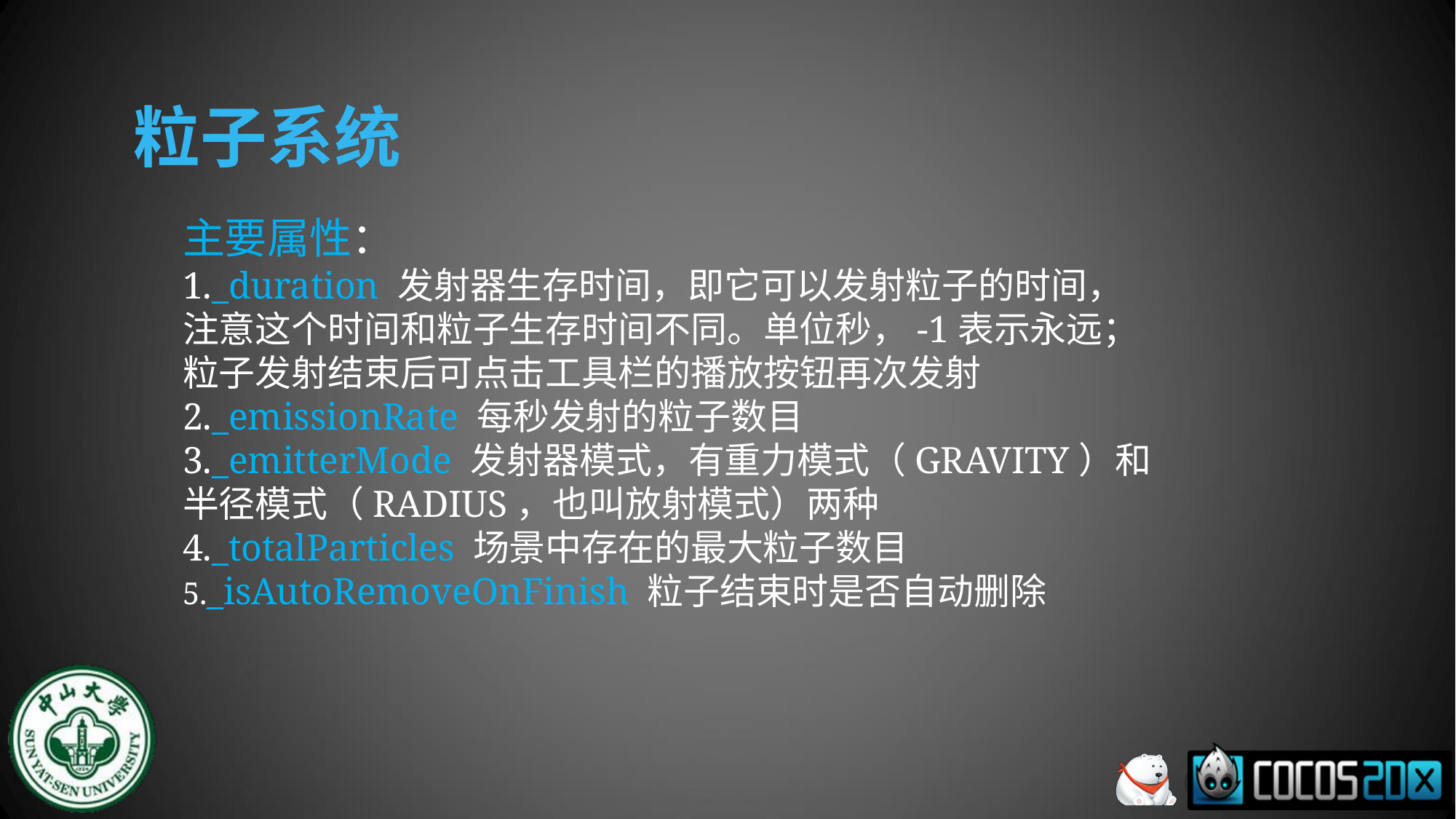

# 粒子系统
主要属性：
1._duration 发射器生存时间，即它可以发射粒子的时间，注意这个时间和粒子生存时间不同。单位秒，-1表示永远；粒子发射结束后可点击工具栏的播放按钮再次发射
2._emissionRate 每秒发射的粒子数目
3._emitterMode 发射器模式，有重力模式（GRAVITY）和半径模式（RADIUS，也叫放射模式）两种
4._totalParticles 场景中存在的最大粒子数目5._isAutoRemoveOnFinish 粒子结束时是否自动删除